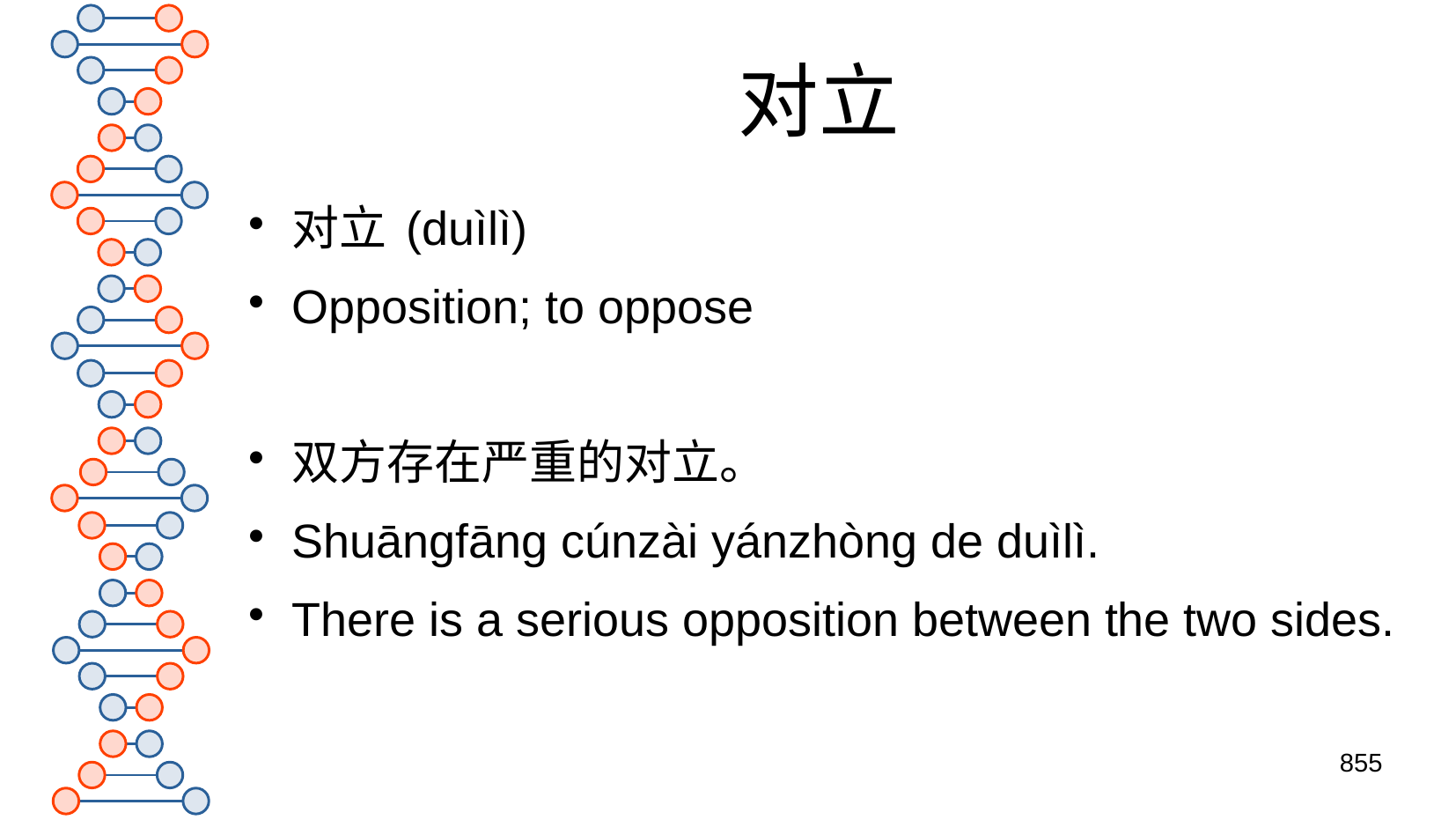

# 对立
对立 (duìlì)
Opposition; to oppose

双方存在严重的对立。
Shuāngfāng cúnzài yánzhòng de duìlì.
There is a serious opposition between the two sides.

855